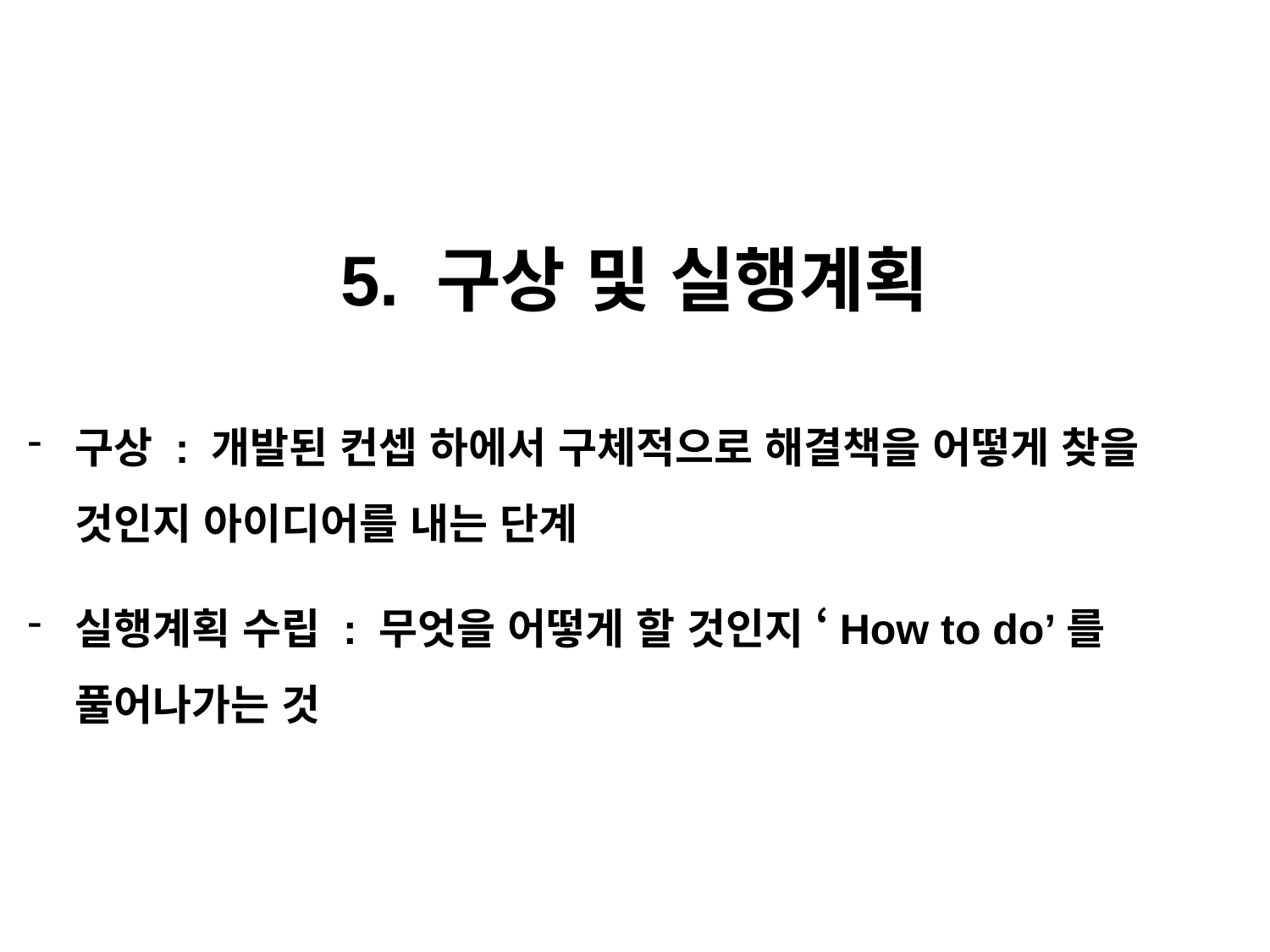

5. 구상 및 실행계획

구상 : 개발된 컨셉 하에서 구체적으로 해결책을 어떻게 찾을 것인지 아이디어를 내는 단계

실행계획 수립 : 무엇을 어떻게 할 것인지 ‘How to do’를    풀어나가는 것